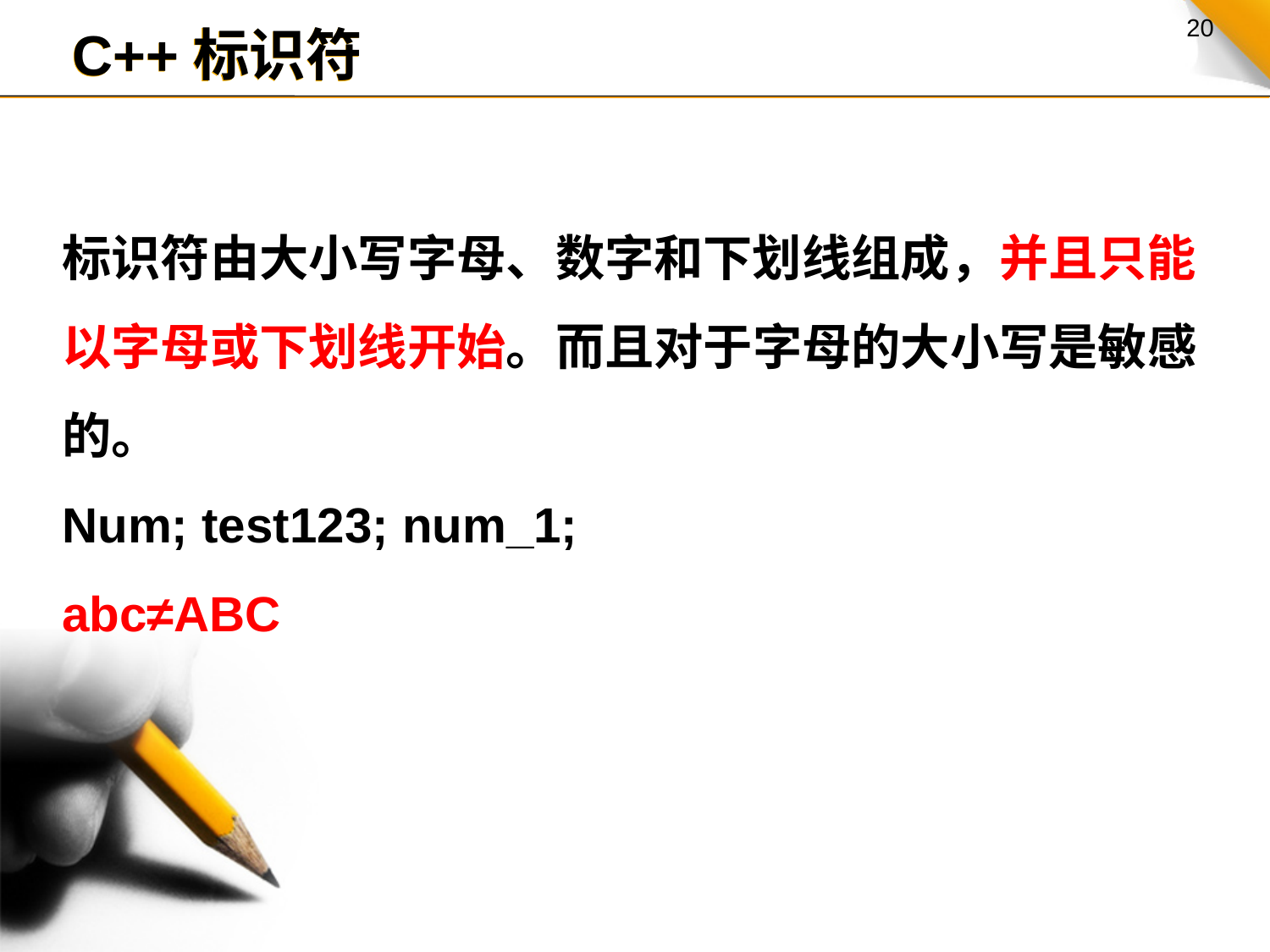

C++标识符
标识符由大小写字母、数字和下划线组成，并且只能以字母或下划线开始。而且对于字母的大小写是敏感的。
Num; test123; num_1;
abc≠ABC